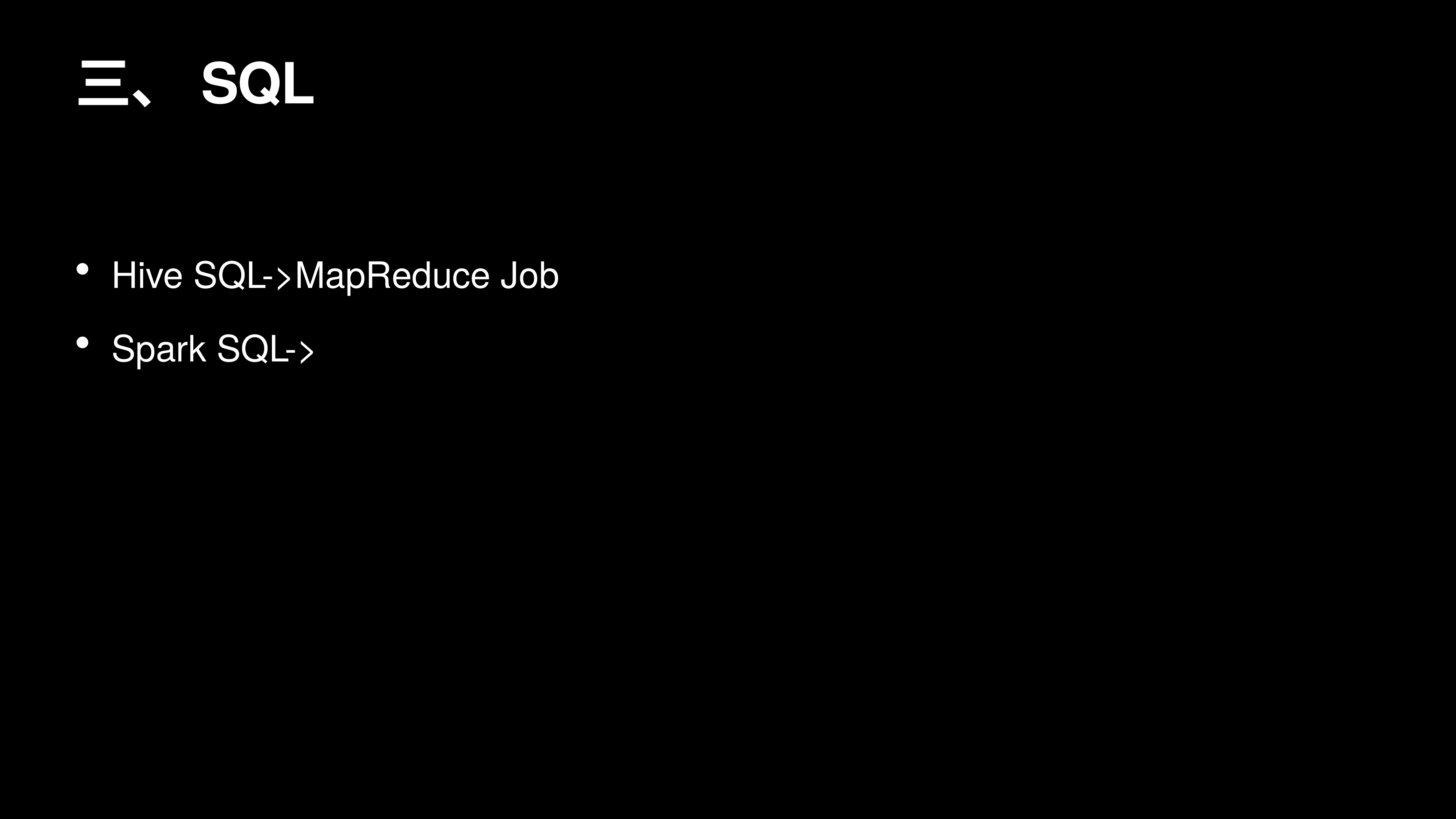

# 三、SQL

Hive SQL->MapReduce Job
Spark SQL->